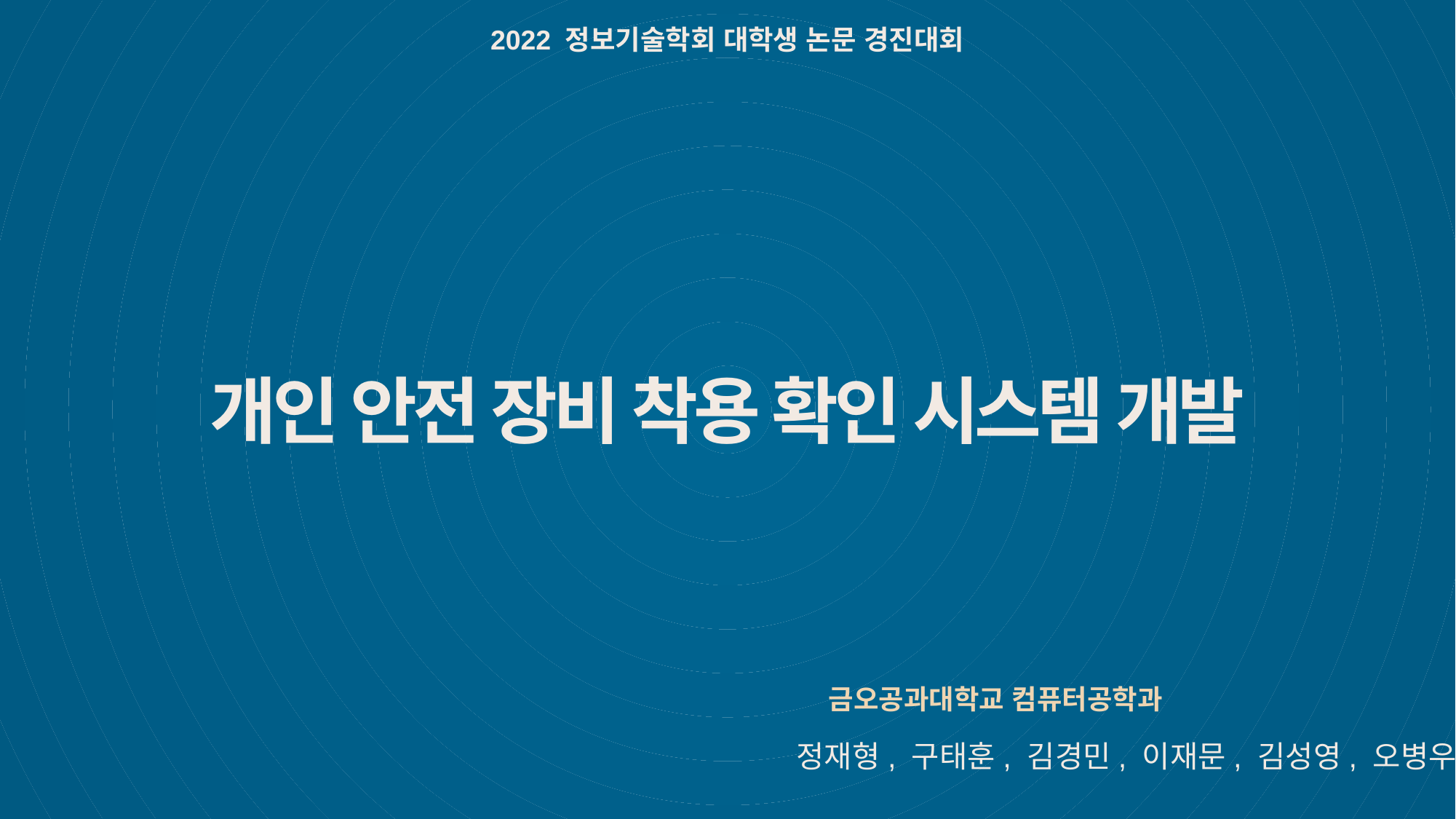

2022 정보기술학회 대학생 논문 경진대회
개인 안전 장비 착용 확인 시스템 개발
금오공과대학교 컴퓨터공학과
정재형, 구태훈, 김경민, 이재문, 김성영, 오병우